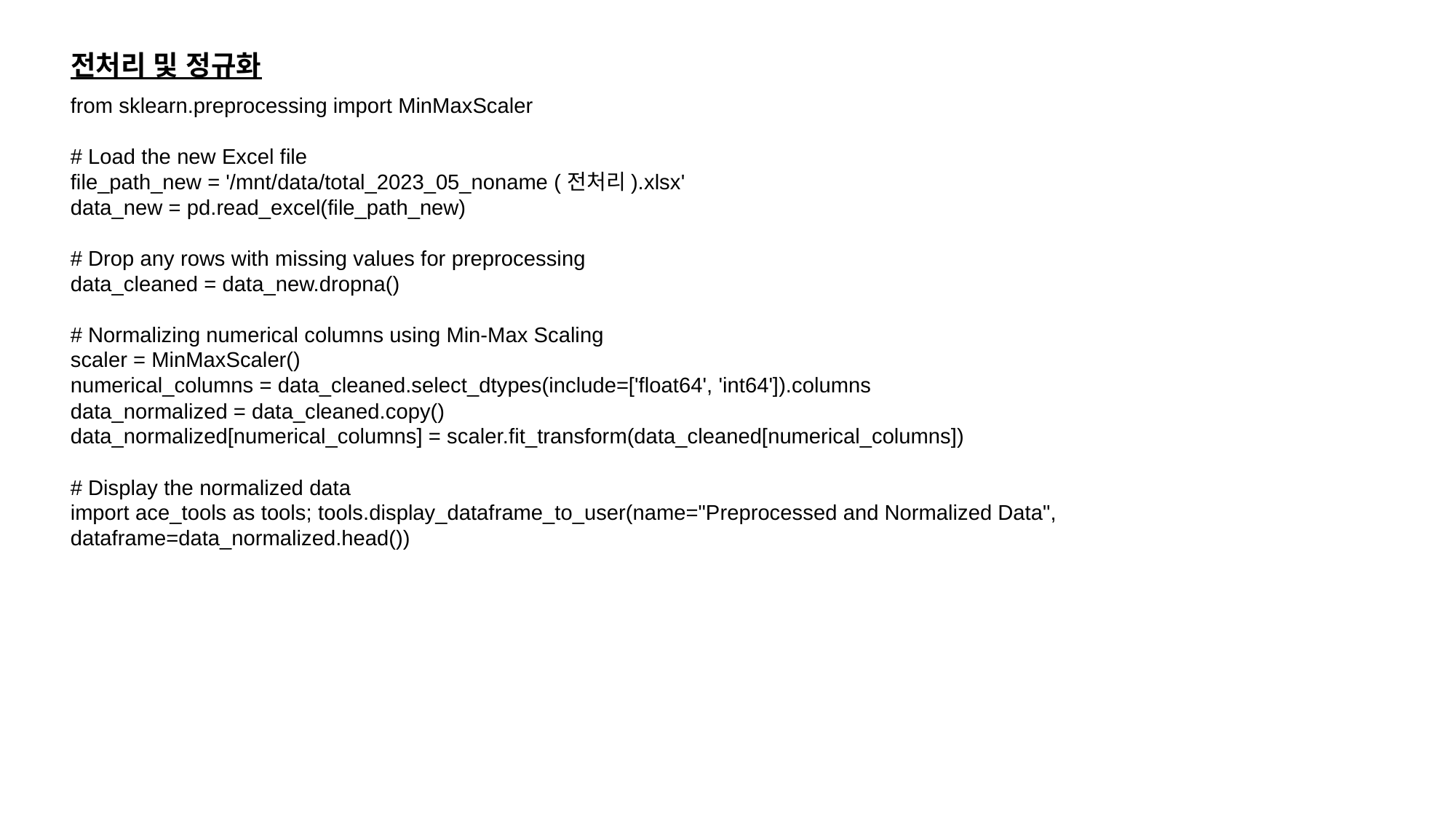

전처리 및 정규화
from sklearn.preprocessing import MinMaxScaler

# Load the new Excel file
file_path_new = '/mnt/data/total_2023_05_noname (전처리).xlsx'
data_new = pd.read_excel(file_path_new)

# Drop any rows with missing values for preprocessing
data_cleaned = data_new.dropna()

# Normalizing numerical columns using Min-Max Scaling
scaler = MinMaxScaler()
numerical_columns = data_cleaned.select_dtypes(include=['float64', 'int64']).columns
data_normalized = data_cleaned.copy()
data_normalized[numerical_columns] = scaler.fit_transform(data_cleaned[numerical_columns])

# Display the normalized data
import ace_tools as tools; tools.display_dataframe_to_user(name="Preprocessed and Normalized Data", dataframe=data_normalized.head())